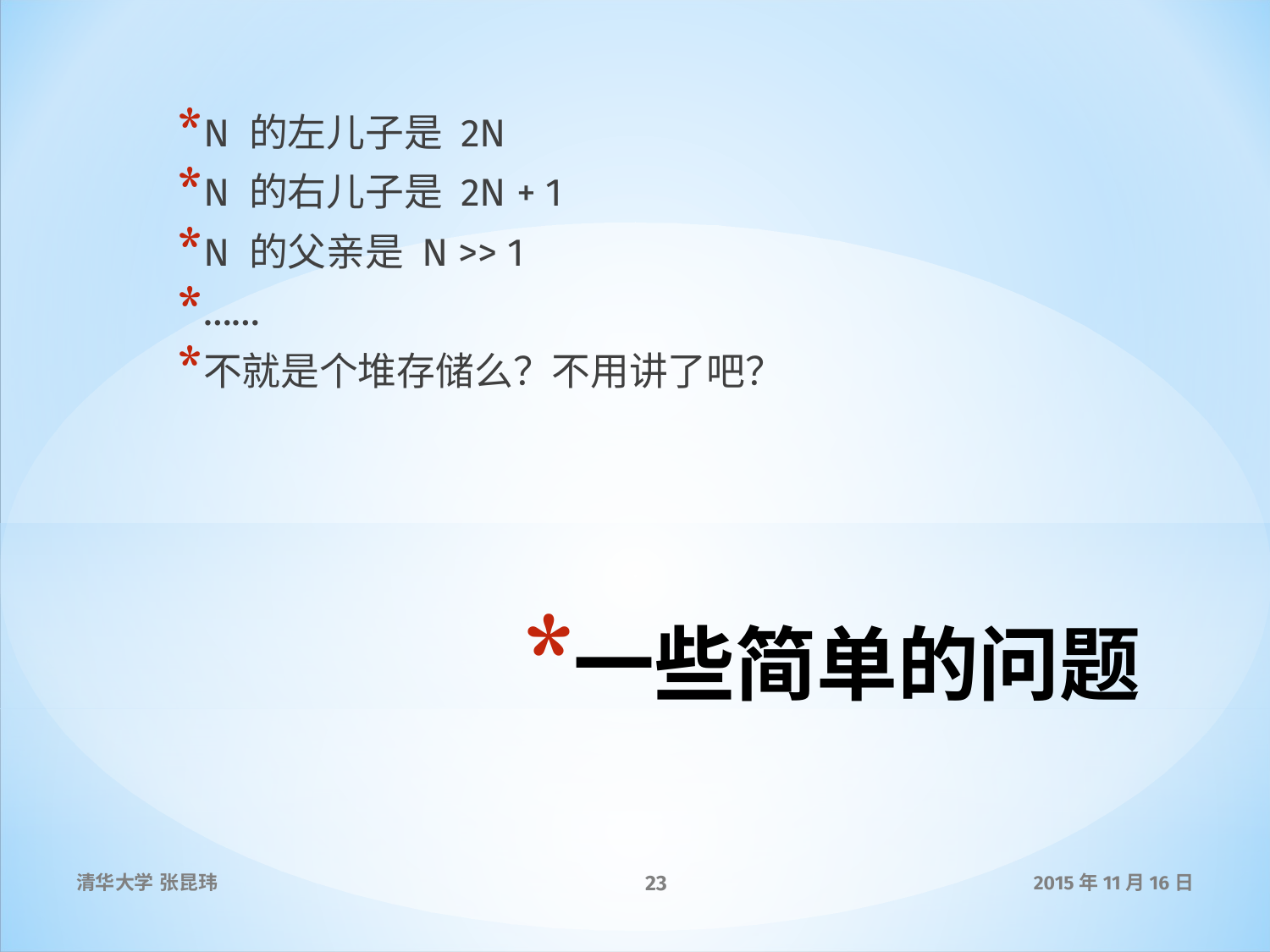

N 的左儿子是 2N
N 的右儿子是 2N + 1
N 的父亲是 N >> 1
……
不就是个堆存储么？不用讲了吧？
# 一些简单的问题
清华大学 张昆玮
23
2015年11月16日